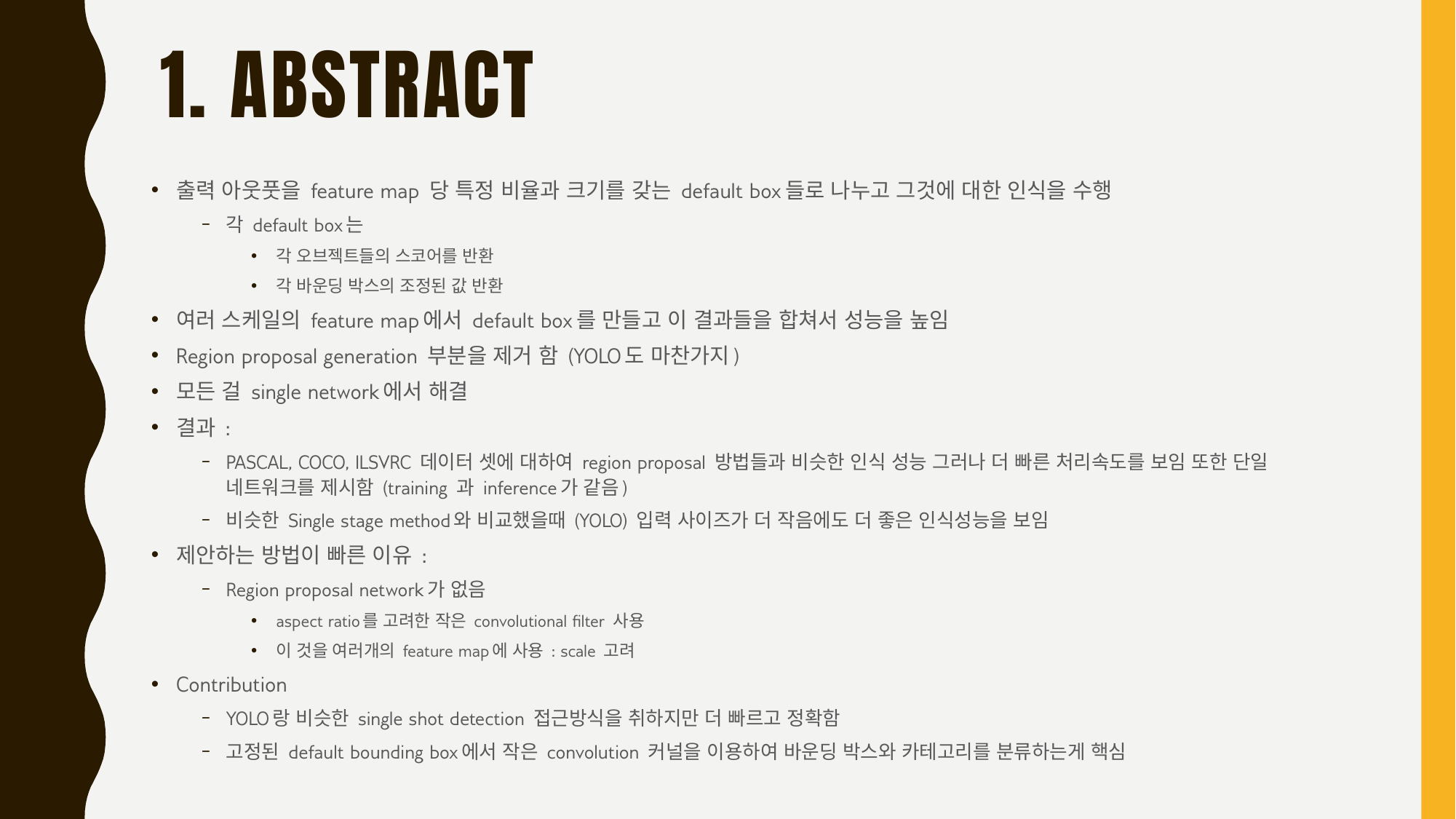

# 1. Abstract
출력 아웃풋을 feature map 당 특정 비율과 크기를 갖는 default box들로 나누고 그것에 대한 인식을 수행
각 default box는
각 오브젝트들의 스코어를 반환
각 바운딩 박스의 조정된 값 반환
여러 스케일의 feature map에서 default box를 만들고 이 결과들을 합쳐서 성능을 높임
Region proposal generation 부분을 제거 함 (YOLO도 마찬가지)
모든 걸 single network에서 해결
결과 :
PASCAL, COCO, ILSVRC 데이터 셋에 대하여 region proposal 방법들과 비슷한 인식 성능 그러나 더 빠른 처리속도를 보임 또한 단일 네트워크를 제시함 (training 과 inference가 같음)
비슷한 Single stage method와 비교했을때 (YOLO) 입력 사이즈가 더 작음에도 더 좋은 인식성능을 보임
제안하는 방법이 빠른 이유 :
Region proposal network가 없음
aspect ratio를 고려한 작은 convolutional filter 사용
이 것을 여러개의 feature map에 사용 : scale 고려
Contribution
YOLO랑 비슷한 single shot detection 접근방식을 취하지만 더 빠르고 정확함
고정된 default bounding box에서 작은 convolution 커널을 이용하여 바운딩 박스와 카테고리를 분류하는게 핵심